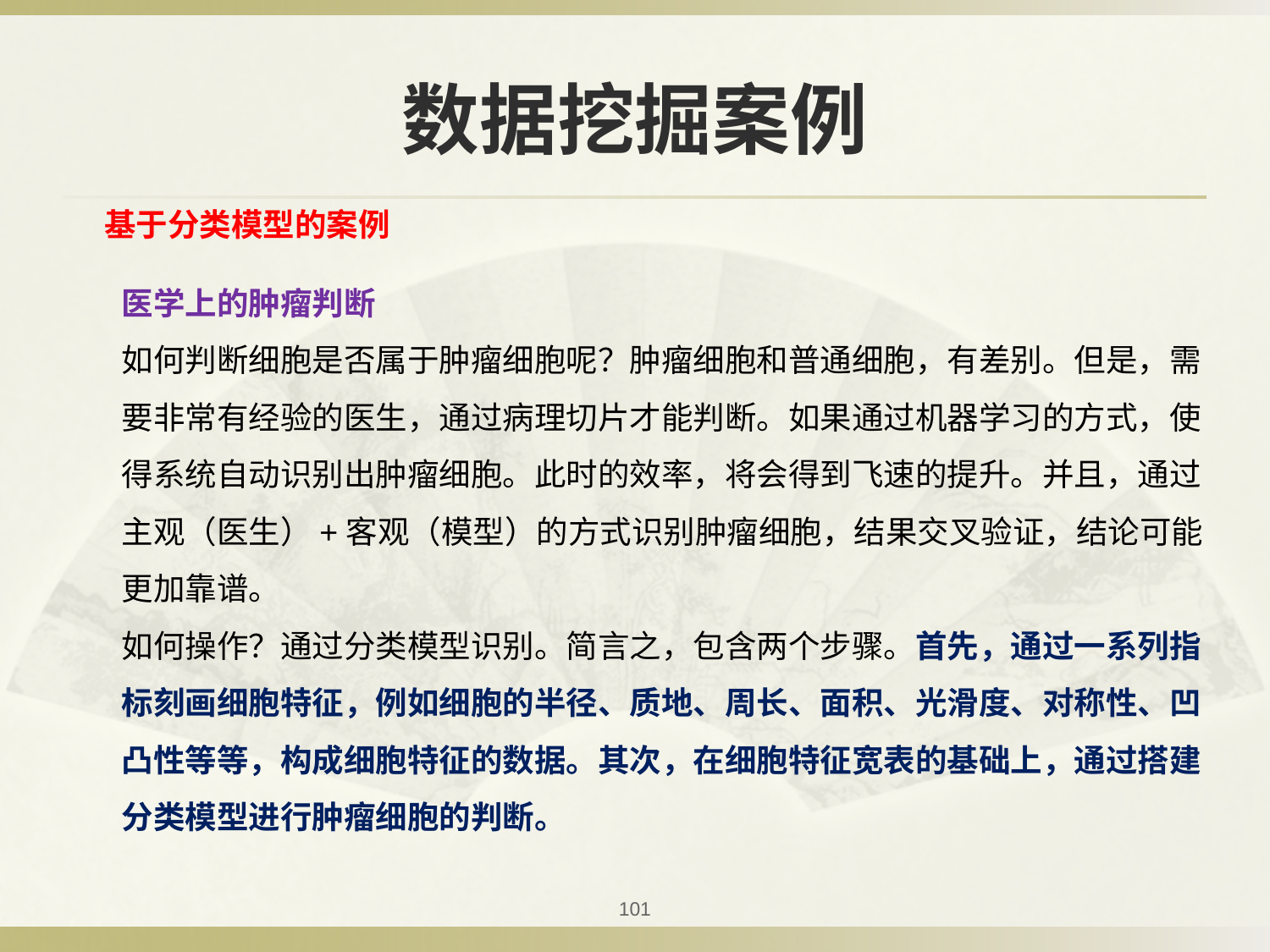

# 数据挖掘案例
基于分类模型的案例
医学上的肿瘤判断
如何判断细胞是否属于肿瘤细胞呢？肿瘤细胞和普通细胞，有差别。但是，需要非常有经验的医生，通过病理切片才能判断。如果通过机器学习的方式，使得系统自动识别出肿瘤细胞。此时的效率，将会得到飞速的提升。并且，通过主观（医生）+客观（模型）的方式识别肿瘤细胞，结果交叉验证，结论可能更加靠谱。
如何操作？通过分类模型识别。简言之，包含两个步骤。首先，通过一系列指标刻画细胞特征，例如细胞的半径、质地、周长、面积、光滑度、对称性、凹凸性等等，构成细胞特征的数据。其次，在细胞特征宽表的基础上，通过搭建分类模型进行肿瘤细胞的判断。
101